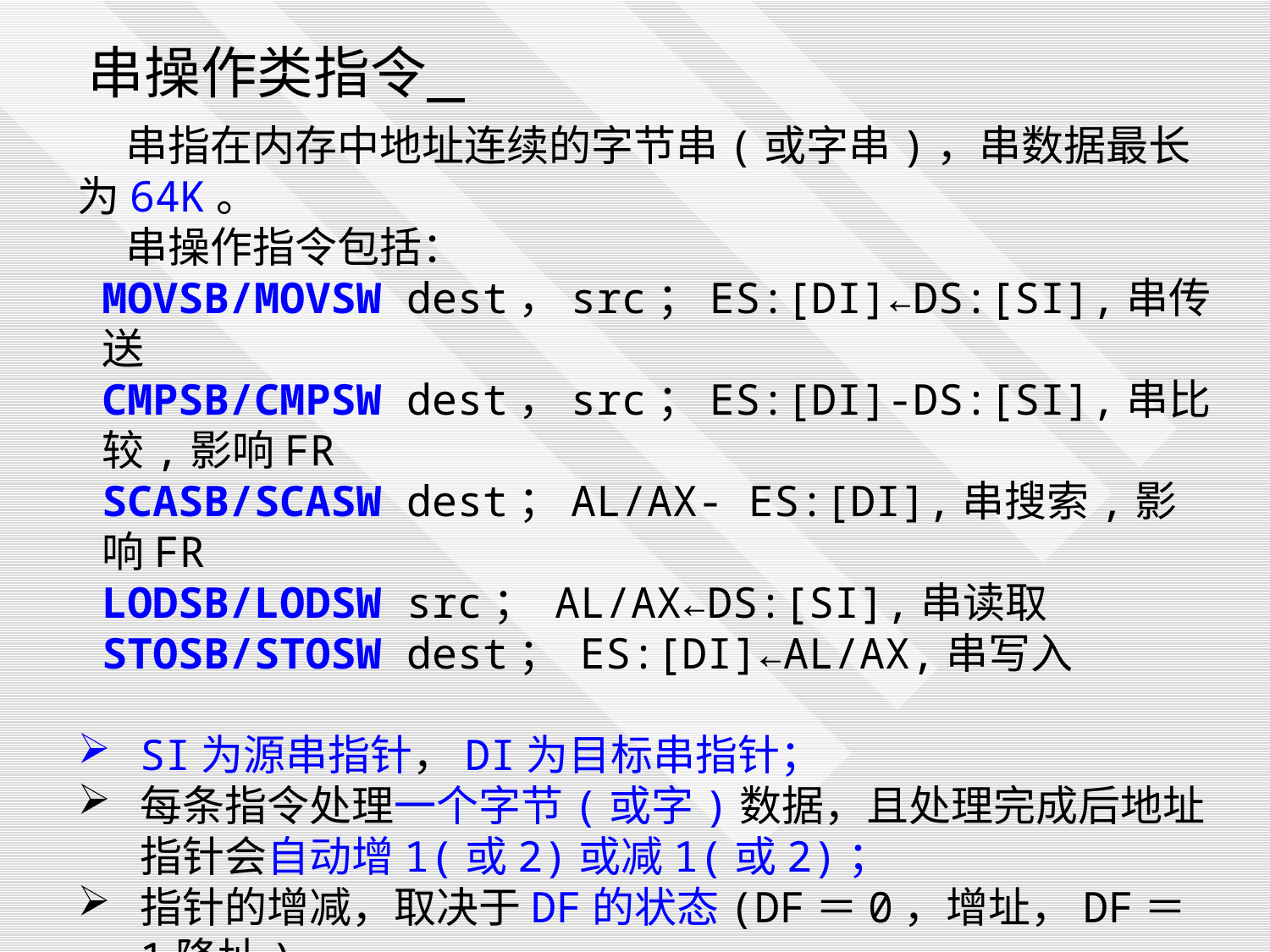

串操作类指令
    串指在内存中地址连续的字节串(或字串)，串数据最长为64K。
    串操作指令包括：
MOVSB/MOVSW dest，src；ES:[DI]←DS:[SI],串传送
CMPSB/CMPSW dest，src；ES:[DI]-DS:[SI],串比较,影响FR
SCASB/SCASW dest；AL/AX- ES:[DI],串搜索,影响FR
LODSB/LODSW src； AL/AX←DS:[SI],串读取
STOSB/STOSW dest； ES:[DI]←AL/AX,串写入

SI为源串指针，DI为目标串指针；
每条指令处理一个字节(或字)数据，且处理完成后地址指针会自动增1(或2)或减1(或2)；
指针的增减，取决于DF的状态(DF＝0，增址，DF＝1降址)。
有些指令前若加上重复前缀,则可处理多个数据，数据长度存放于CX中。